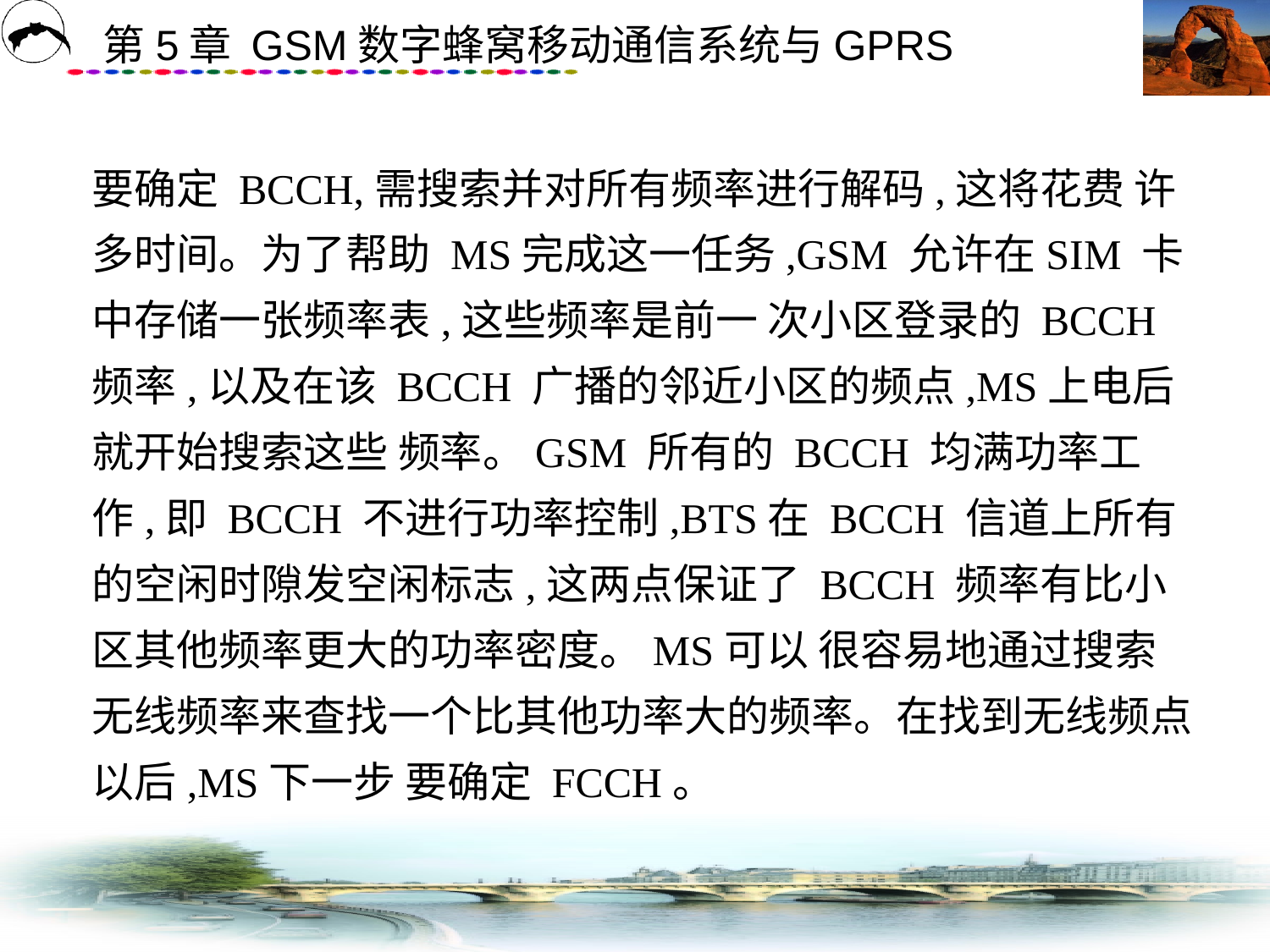

# 要确定 BCCH,需搜索并对所有频率进行解码,这将花费 许多时间。为了帮助 MS完成这一任务,GSM 允许在SIM 卡中存储一张频率表,这些频率是前一 次小区登录的 BCCH 频率,以及在该 BCCH 广播的邻近小区的频点,MS上电后就开始搜索这些 频率。GSM 所有的 BCCH 均满功率工作,即 BCCH 不进行功率控制,BTS在 BCCH 信道上所有 的空闲时隙发空闲标志,这两点保证了 BCCH 频率有比小区其他频率更大的功率密度。MS可以 很容易地通过搜索无线频率来查找一个比其他功率大的频率。在找到无线频点以后,MS下一步 要确定 FCCH。